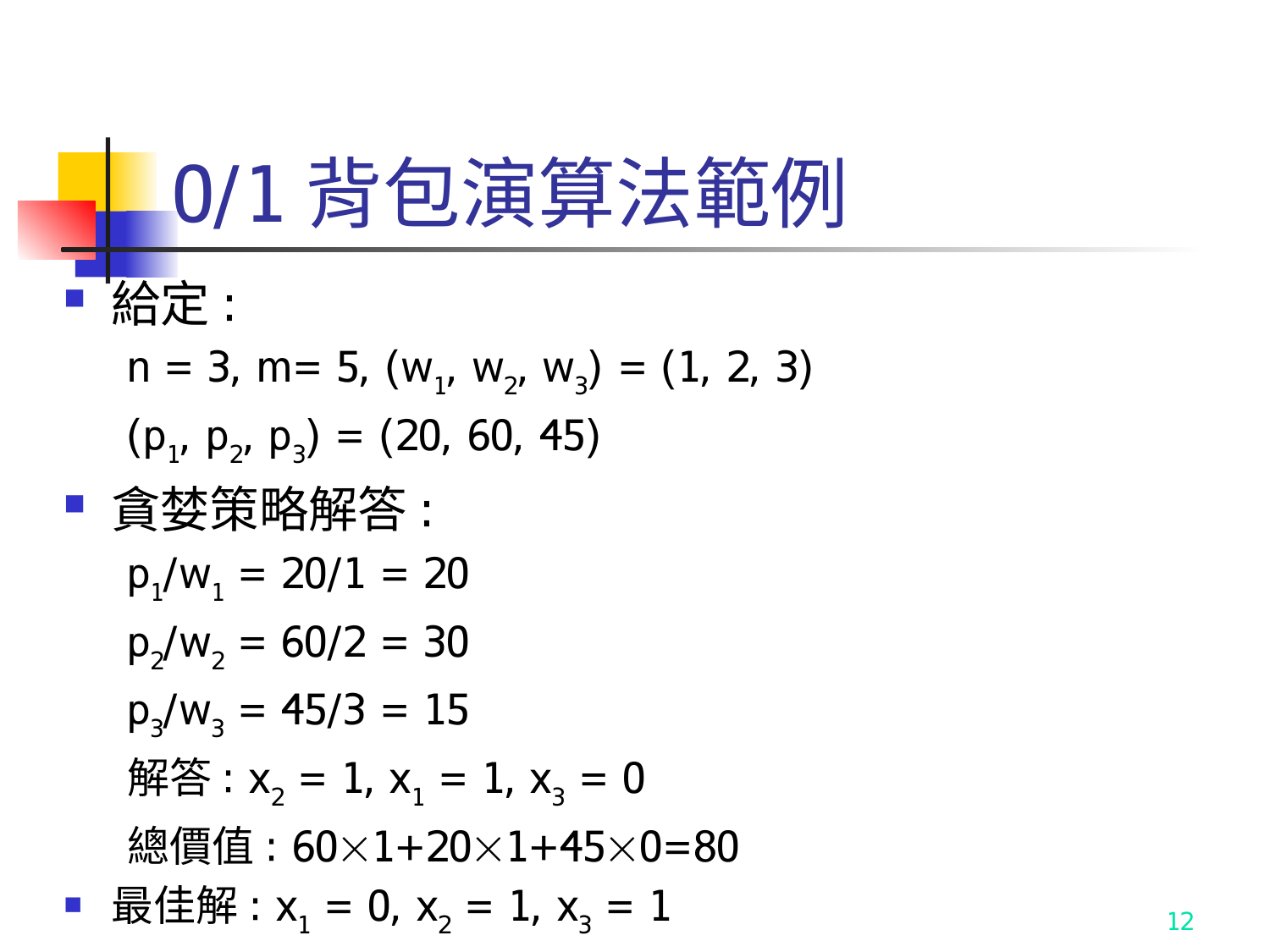

# 0/1背包演算法範例
給定:
n = 3, m= 5, (w1, w2, w3) = (1, 2, 3)
(p1, p2, p3) = (20, 60, 45)
貪婪策略解答:
p1/w1 = 20/1 = 20
p2/w2 = 60/2 = 30
p3/w3 = 45/3 = 15
解答: x2 = 1, x1 = 1, x3 = 0
總價值: 60×1+20×1+45×0=80
最佳解: x1 = 0, x2 = 1, x3 = 1
     總價值: 20×0+60×1+45×1=105
12